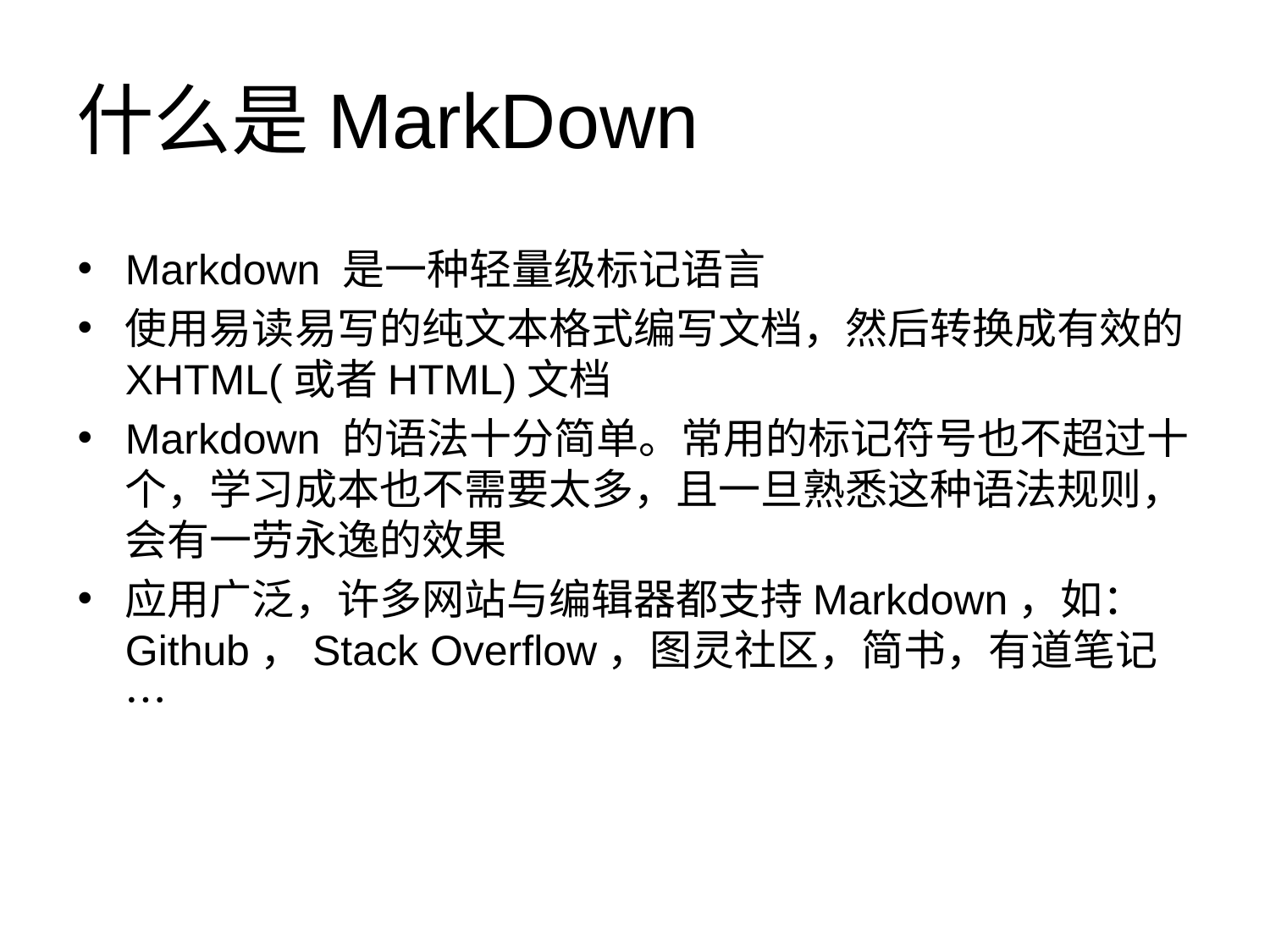

# 什么是MarkDown
Markdown 是一种轻量级标记语言
使用易读易写的纯文本格式编写文档，然后转换成有效的XHTML(或者HTML)文档
Markdown 的语法十分简单。常用的标记符号也不超过十个，学习成本也不需要太多，且一旦熟悉这种语法规则，会有一劳永逸的效果
应用广泛，许多网站与编辑器都支持Markdown，如：Github，Stack Overflow，图灵社区，简书，有道笔记…